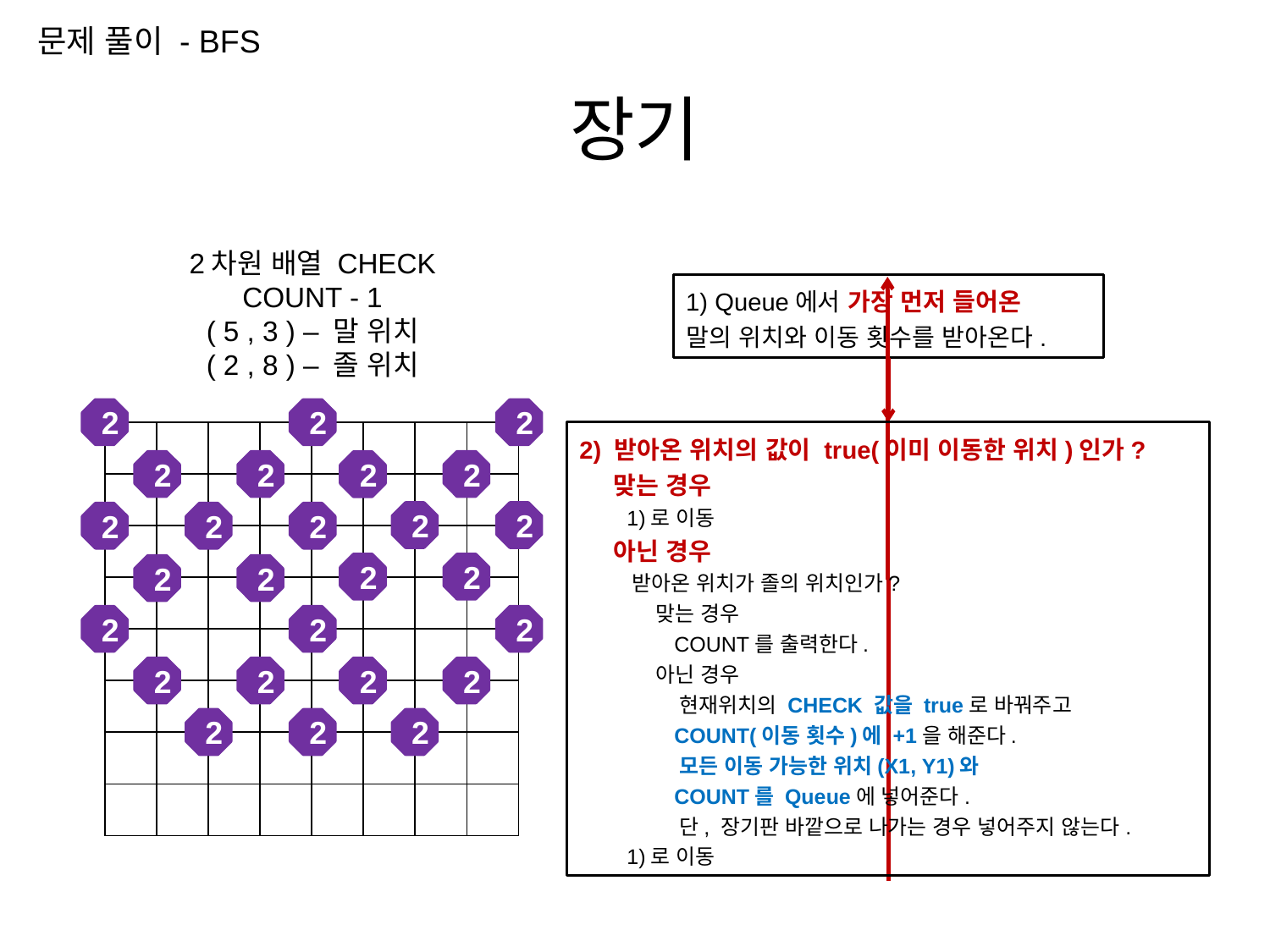

문제 풀이 - BFS
# 장기
2차원 배열 CHECK
COUNT - 1
( 5 , 3 ) – 말 위치
( 2 , 8 ) – 졸 위치

1) Queue에서 가장 먼저 들어온
말의 위치와 이동 횟수를 받아온다.
2
2
2
2) 받아온 위치의 값이 true(이미 이동한 위치)인가?
    맞는 경우
        1)로 이동
    아닌 경우
        받아온 위치가 졸의 위치인가?
            맞는 경우
                COUNT를 출력한다.
            아닌 경우
                현재위치의 CHECK 값을 true로 바꿔주고
                COUNT(이동 횟수)에 +1을 해준다.
                모든 이동 가능한 위치(X1, Y1)와
                COUNT를 Queue에 넣어준다.
                단, 장기판 바깥으로 나가는 경우 넣어주지 않는다.
        1)로 이동
|  |  |  |  |  |  |  |  |
| --- | --- | --- | --- | --- | --- | --- | --- |
|  |  |  |  |  |  |  |  |
|  |  |  |  |  |  |  |  |
|  |  |  |  |  |  |  |  |
|  |  |  |  |  |  |  |  |
|  |  |  |  |  |  |  |  |
|  |  |  |  |  |  |  |  |
|  |  |  |  |  |  |  |  |
2
2
2
2
2
2
2
2
2
2
2
2
2
2
2
2
2
2
2
2
2
2
2